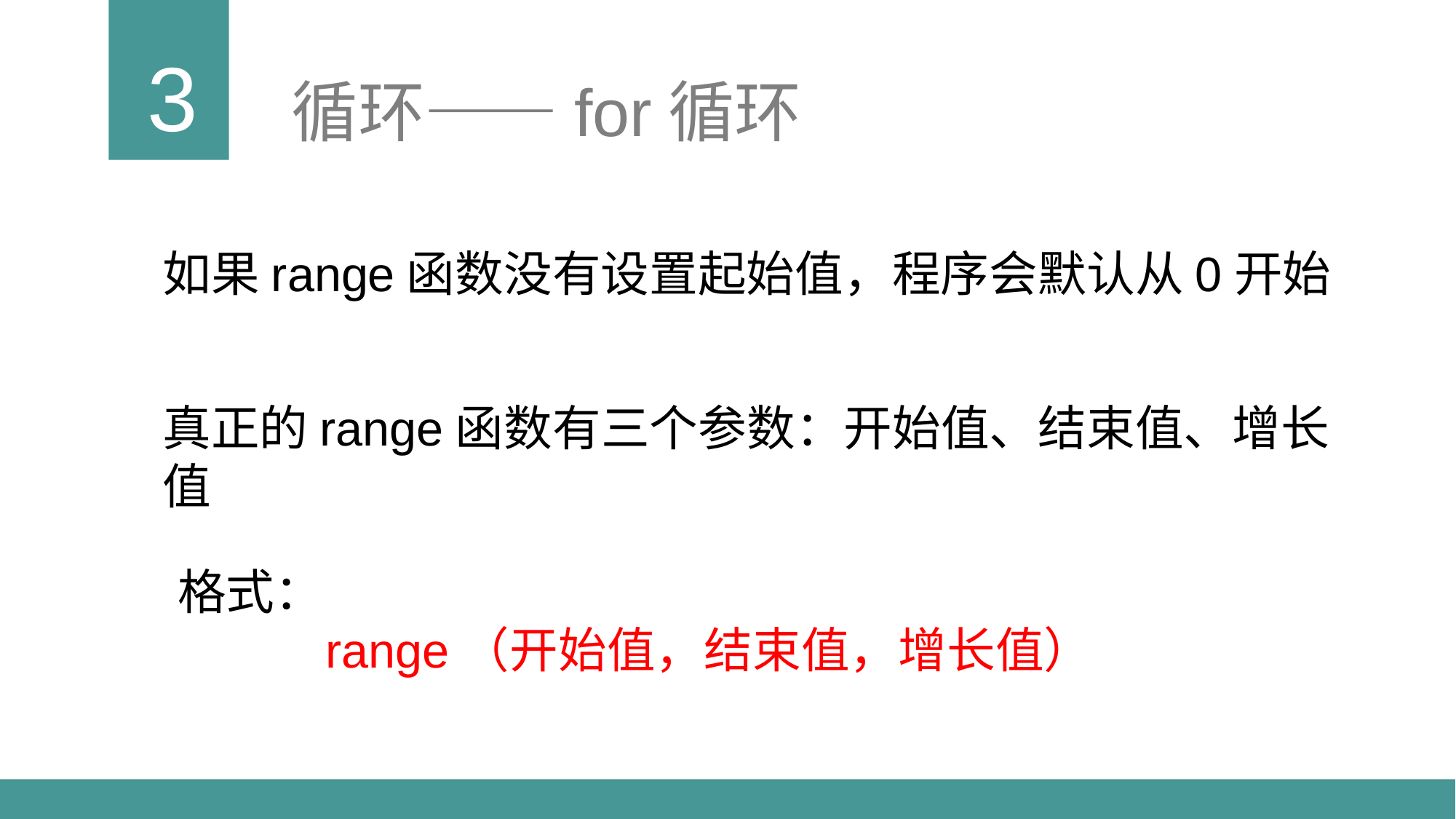

3
循环——for循环
如果range函数没有设置起始值，程序会默认从0开始
真正的range函数有三个参数：开始值、结束值、增长值
格式：
           range（开始值，结束值，增长值）